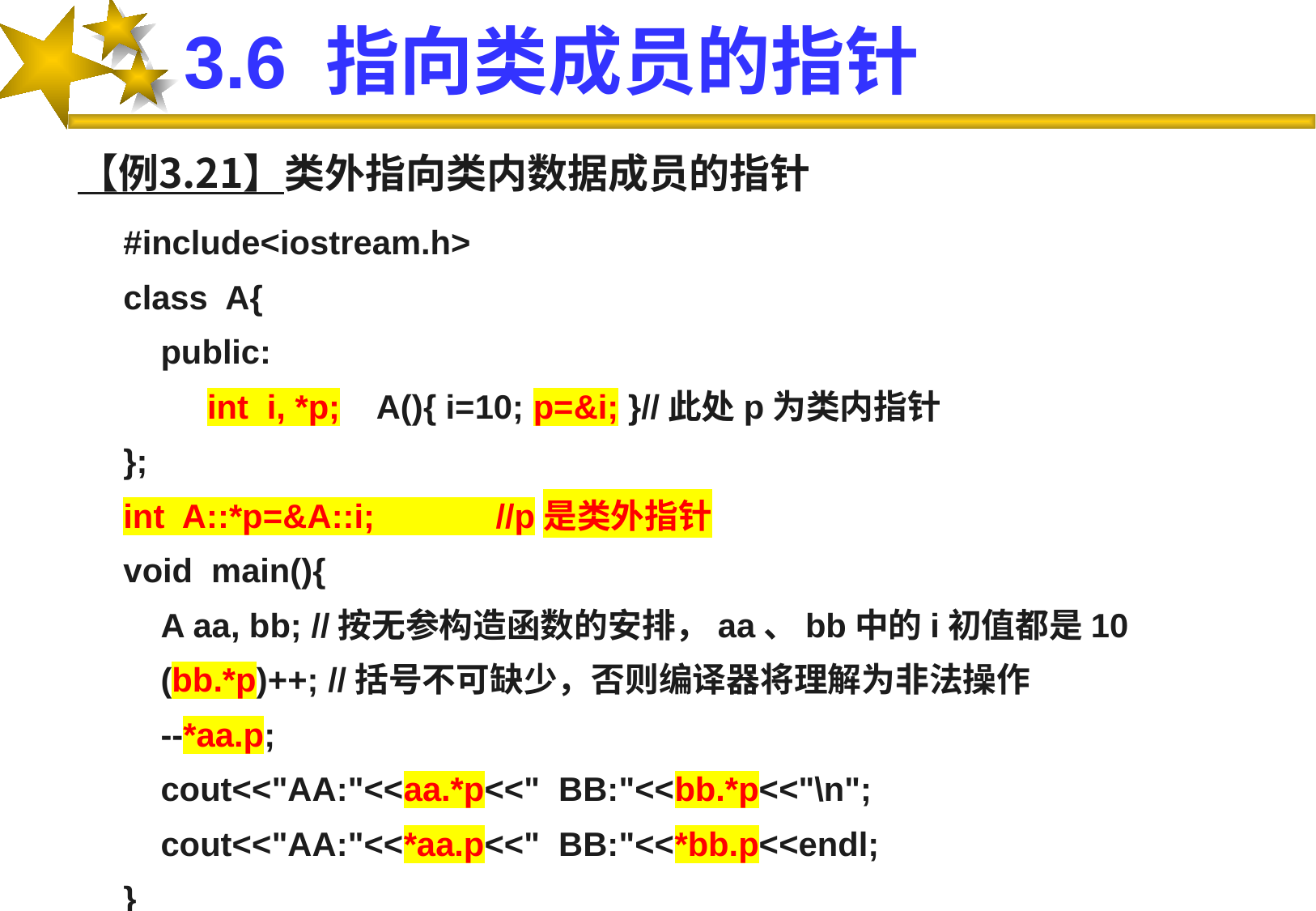

# 3.6 指向类成员的指针
【例3.21】类外指向类内数据成员的指针
#include<iostream.h>
class  A{
    public:
         int  i, *p;    A(){ i=10; p=&i; }//此处p为类内指针
};
int  A::*p=&A::i;             //p是类外指针
void  main(){
    A aa, bb; //按无参构造函数的安排，aa、bb中的i初值都是10
    (bb.*p)++; //括号不可缺少，否则编译器将理解为非法操作
    --*aa.p;
    cout<<"AA:"<<aa.*p<<"  BB:"<<bb.*p<<"\n";
    cout<<"AA:"<<*aa.p<<"  BB:"<<*bb.p<<endl;
}